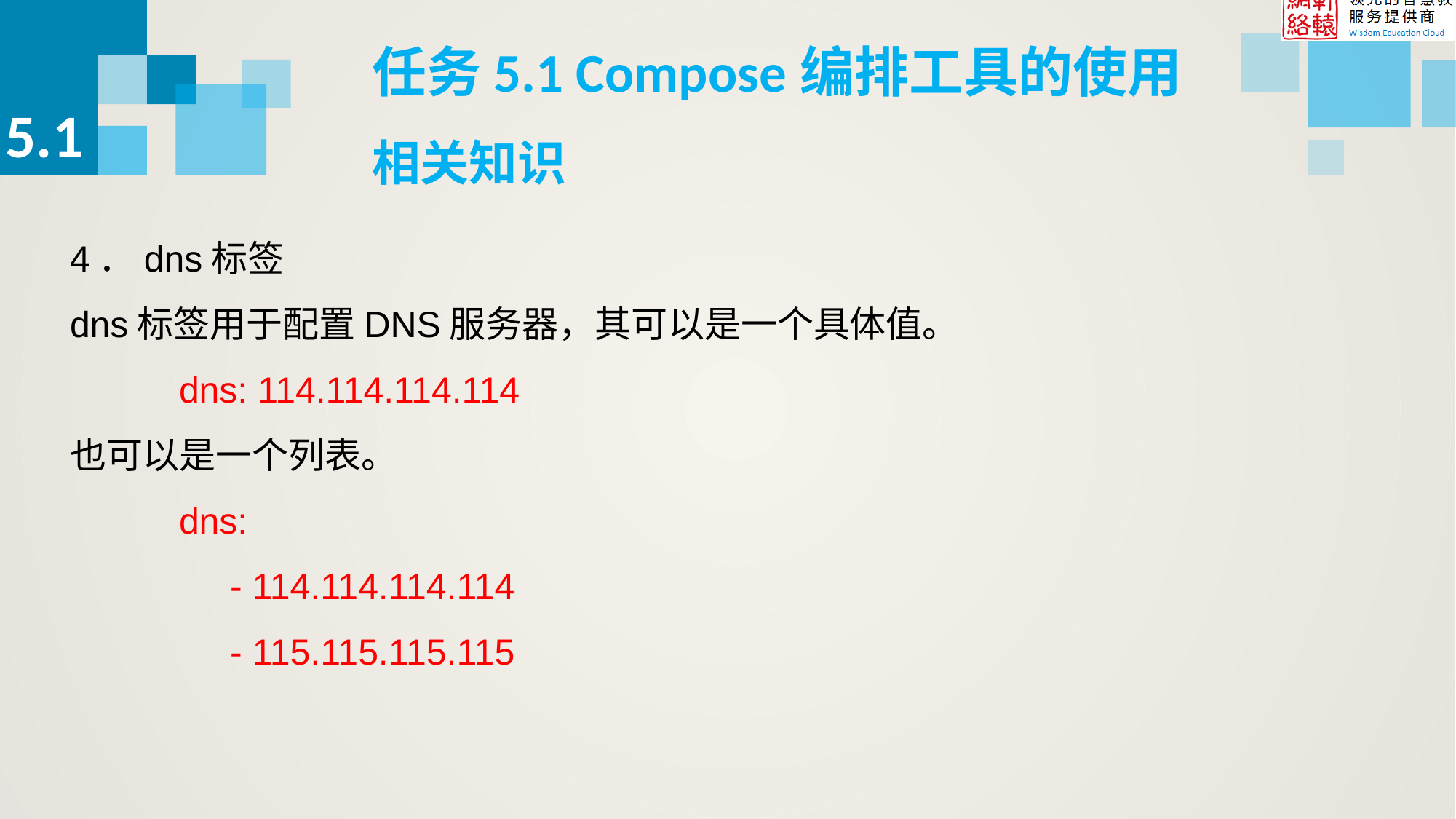

任务5.1 Compose编排工具的使用
5.1
相关知识
4．dns标签
dns标签用于配置DNS服务器，其可以是一个具体值。
	dns: 114.114.114.114
也可以是一个列表。
dns:
     - 114.114.114.114
     - 115.115.115.115